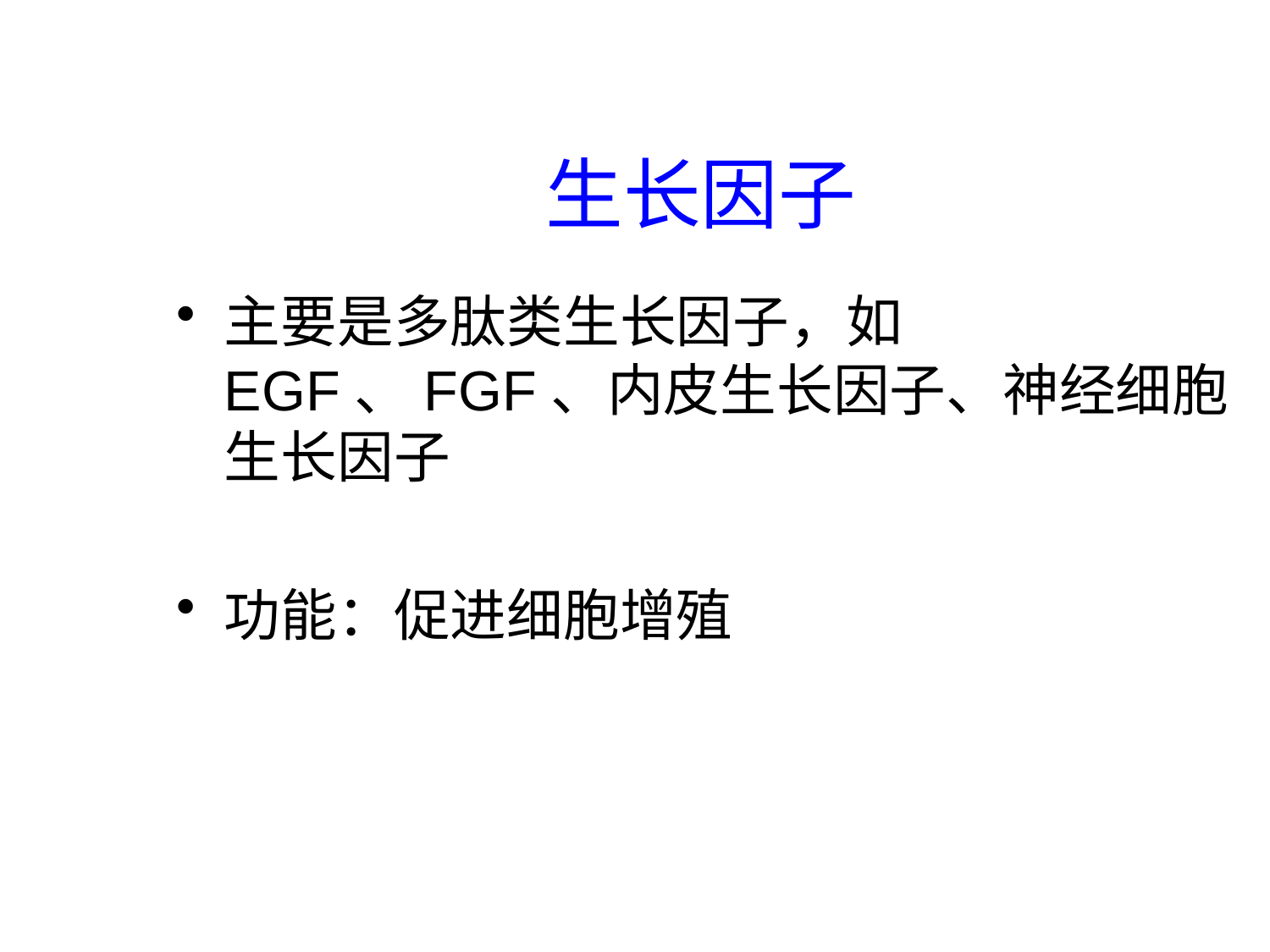

生长因子
主要是多肽类生长因子，如EGF、FGF、内皮生长因子、神经细胞生长因子

功能：促进细胞增殖